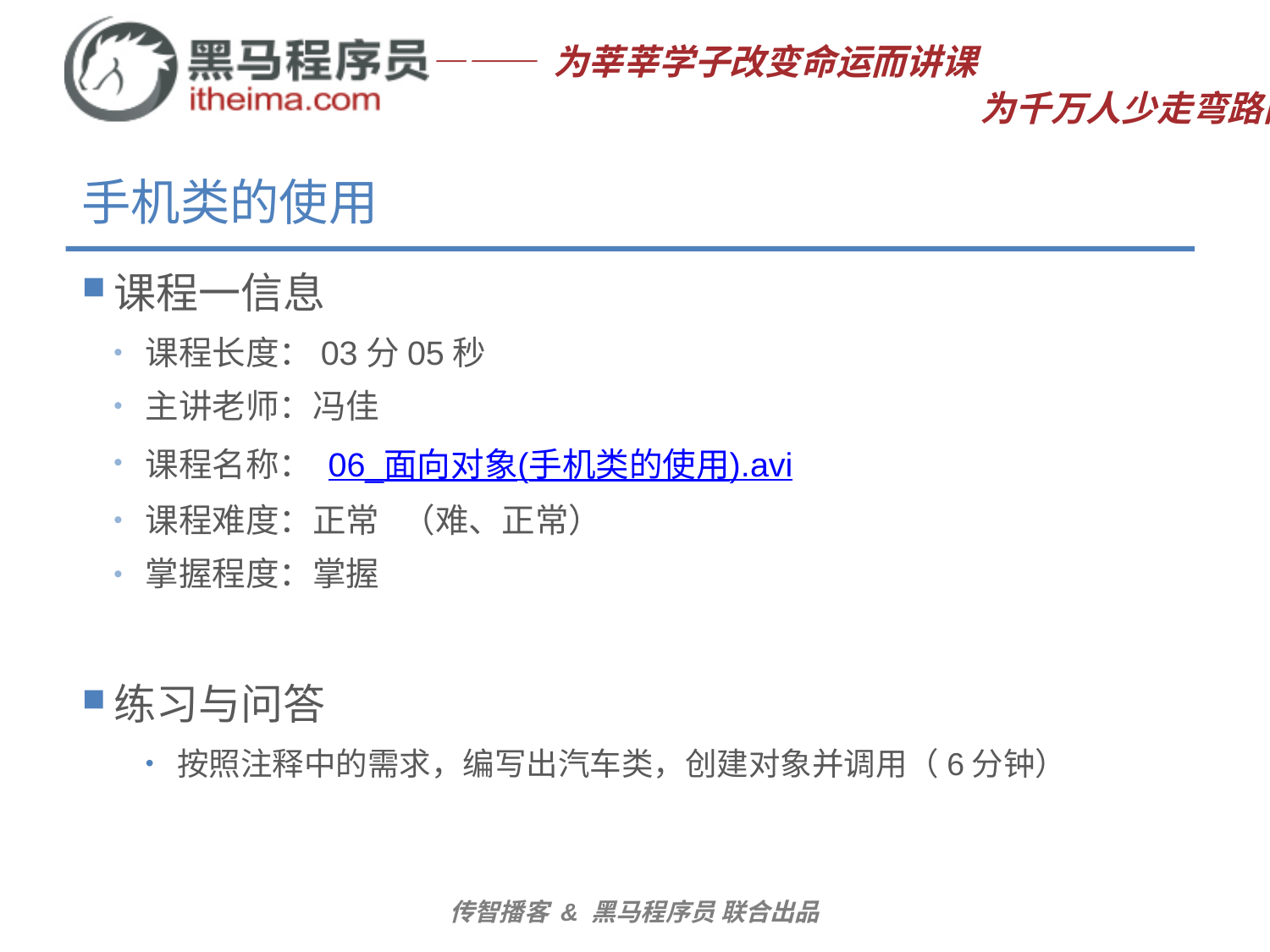

# 手机类的使用
课程一信息
课程长度：03分05秒
主讲老师：冯佳
课程名称： 06_面向对象(手机类的使用).avi
课程难度：正常   （难、正常）
掌握程度：掌握

练习与问答
按照注释中的需求，编写出汽车类，创建对象并调用（6分钟）